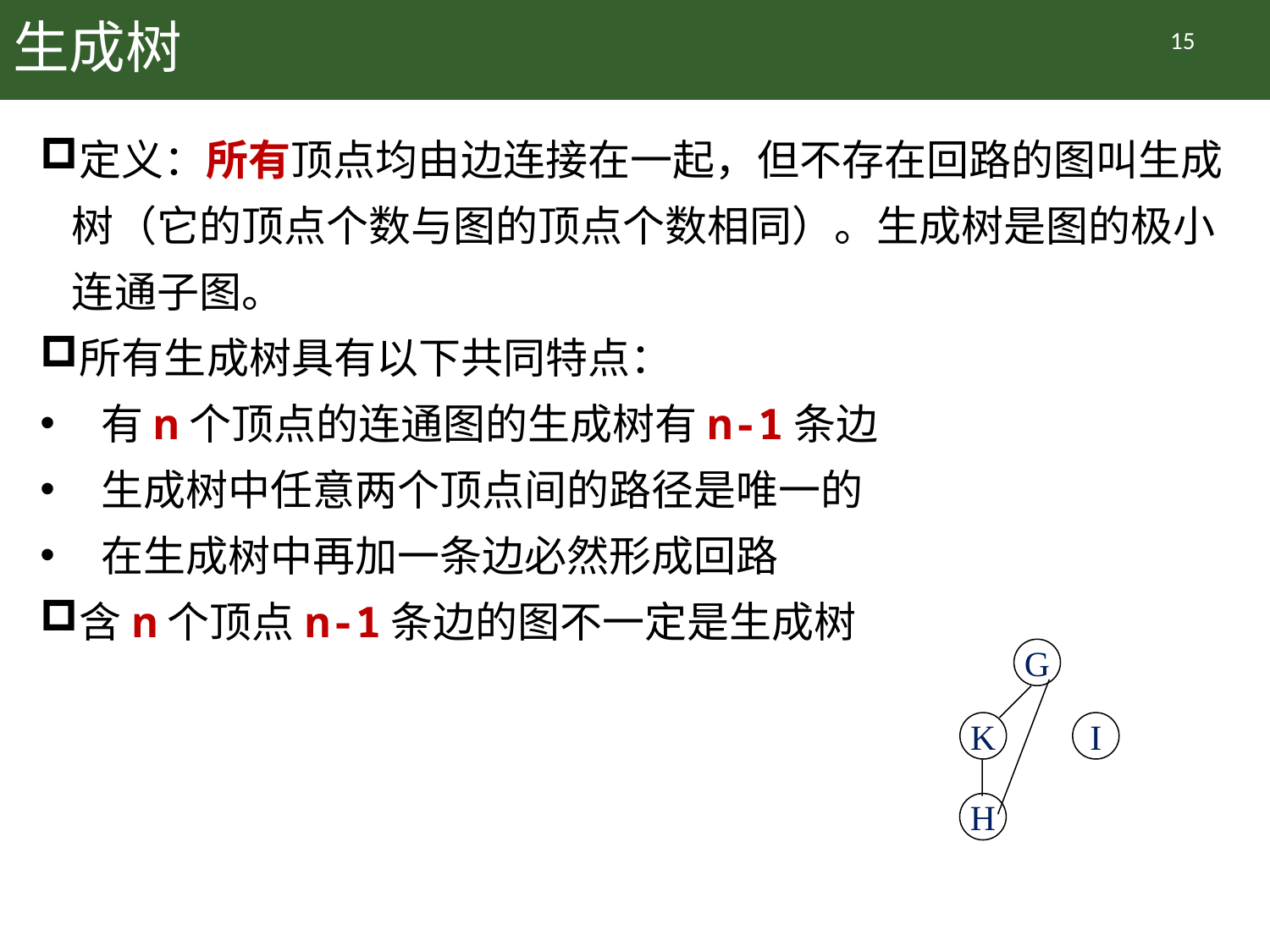

# 生成树
15
定义：所有顶点均由边连接在一起，但不存在回路的图叫生成树（它的顶点个数与图的顶点个数相同）。生成树是图的极小连通子图。
所有生成树具有以下共同特点：
  有n个顶点的连通图的生成树有n-1条边
  生成树中任意两个顶点间的路径是唯一的
  在生成树中再加一条边必然形成回路
含n个顶点n-1条边的图不一定是生成树

G

K
I

H